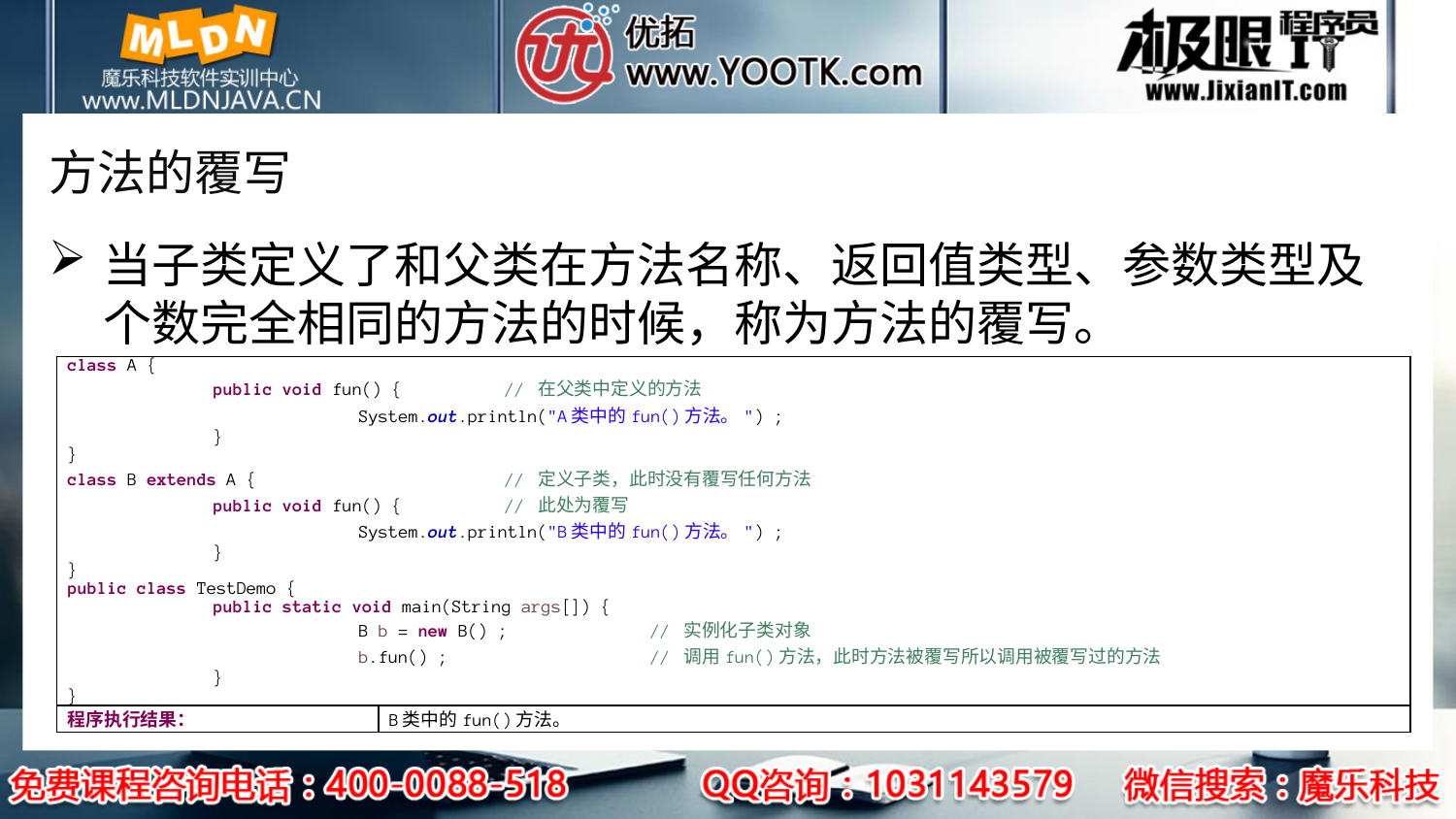

# 方法的覆写
当子类定义了和父类在方法名称、返回值类型、参数类型及个数完全相同的方法的时候，称为方法的覆写。
| class A { public void fun() { // 在父类中定义的方法 System.out.println("A类中的fun()方法。") ; } } class B extends A { // 定义子类，此时没有覆写任何方法 public void fun() { // 此处为覆写 System.out.println("B类中的fun()方法。") ; } } public class TestDemo { public static void main(String args[]) { B b = new B() ; // 实例化子类对象 b.fun() ; // 调用fun()方法，此时方法被覆写所以调用被覆写过的方法 } } |  |
| --- | --- |
| 程序执行结果： | B类中的fun()方法。 |